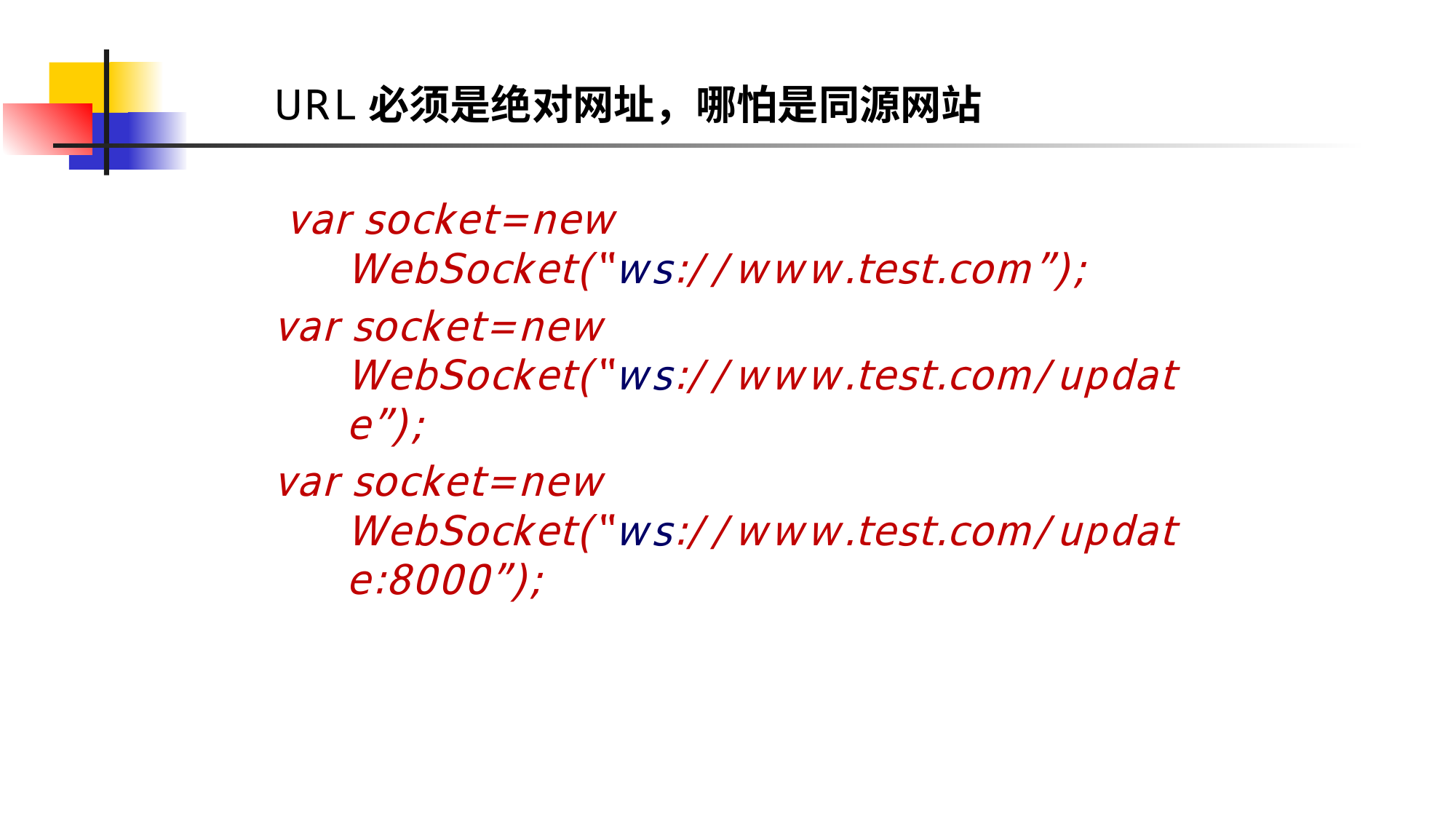

URL必须是绝对网址，哪怕是同源网站

 var socket=new WebSocket(“ws://www.test.com”);
var socket=new WebSocket(“ws://www.test.com/update”);
var socket=new WebSocket(“ws://www.test.com/update:8000”);